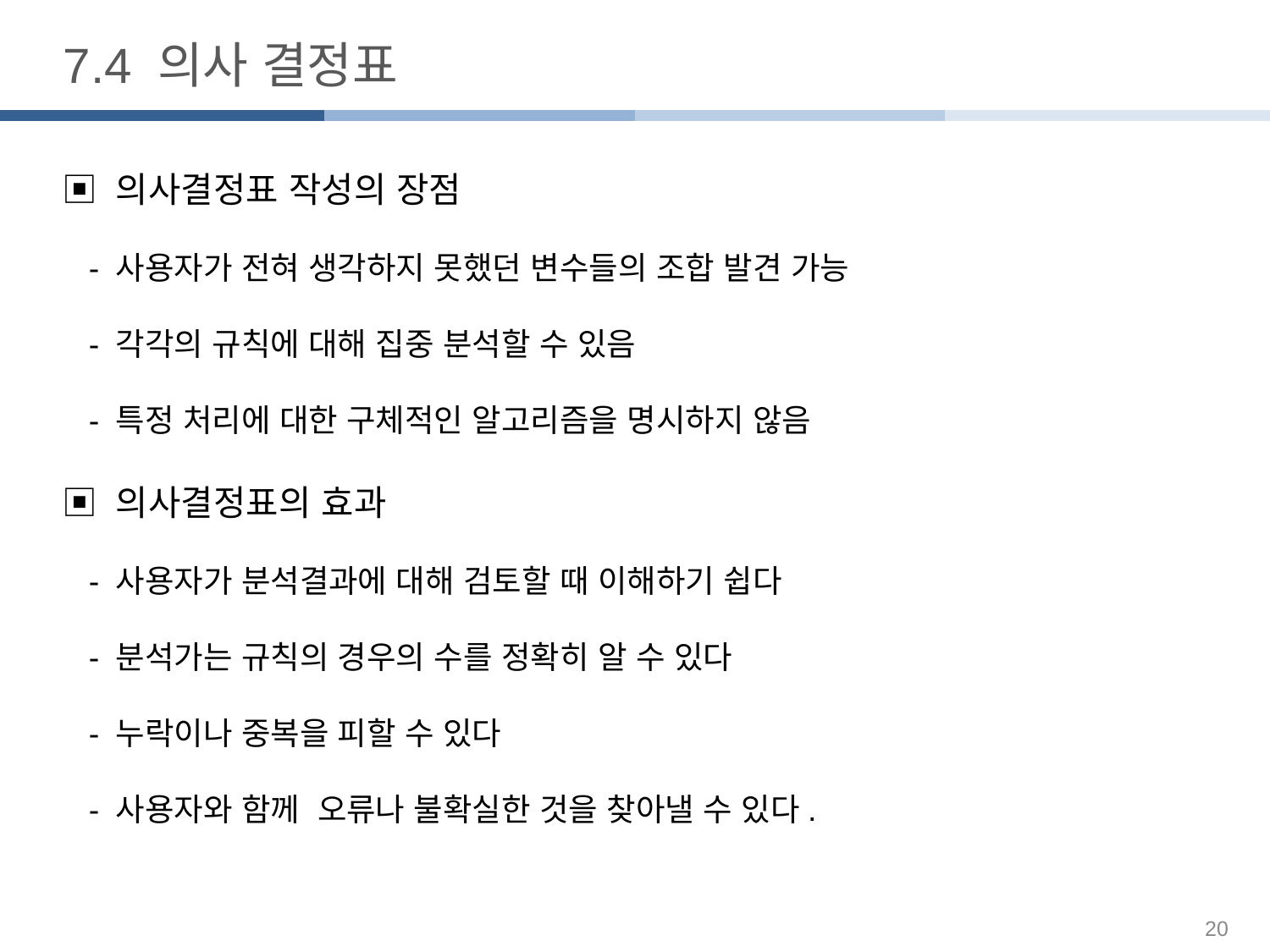

7.4 의사 결정표
▣ 의사결정표 작성의 장점
   - 사용자가 전혀 생각하지 못했던 변수들의 조합 발견 가능
   - 각각의 규칙에 대해 집중 분석할 수 있음
   - 특정 처리에 대한 구체적인 알고리즘을 명시하지 않음
▣ 의사결정표의 효과
   - 사용자가 분석결과에 대해 검토할 때 이해하기 쉽다
   - 분석가는 규칙의 경우의 수를 정확히 알 수 있다
   - 누락이나 중복을 피할 수 있다
   - 사용자와 함께  오류나 불확실한 것을 찾아낼 수 있다.

20